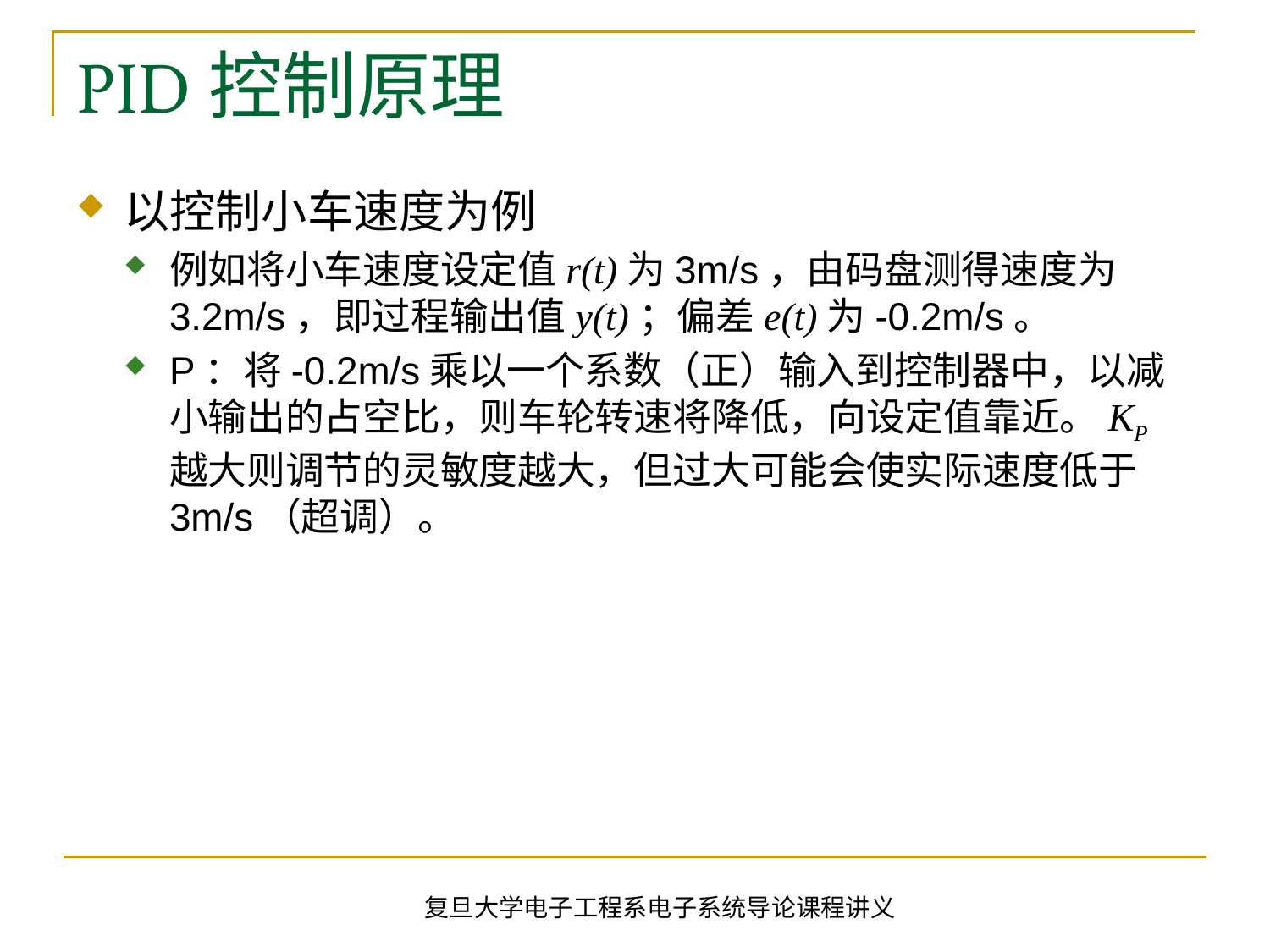

# PID控制原理
以控制小车速度为例
例如将小车速度设定值r(t)为3m/s，由码盘测得速度为3.2m/s，即过程输出值y(t)；偏差e(t)为-0.2m/s。
P：将-0.2m/s乘以一个系数（正）输入到控制器中，以减小输出的占空比，则车轮转速将降低，向设定值靠近。KP越大则调节的灵敏度越大，但过大可能会使实际速度低于3m/s（超调）。